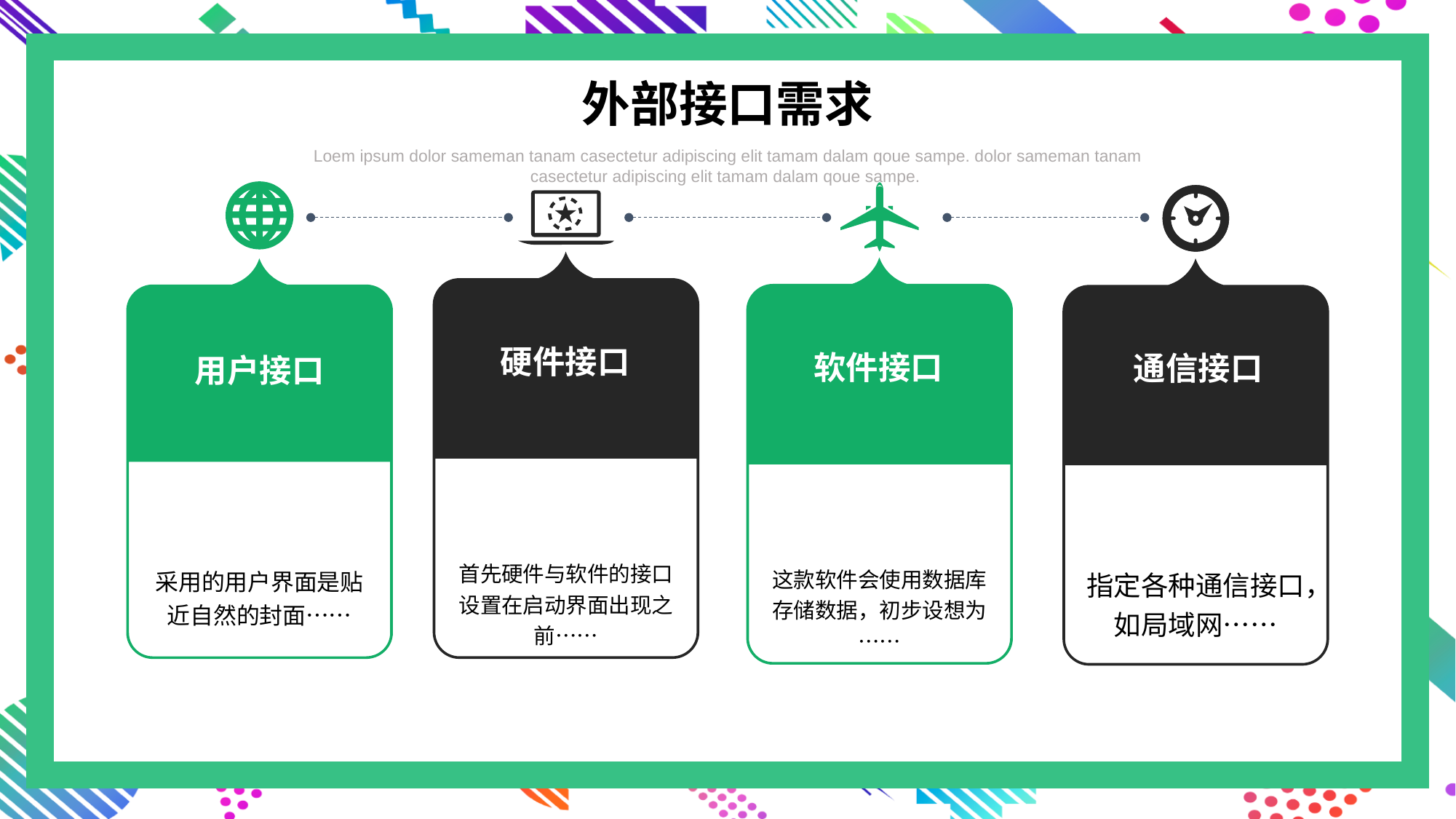

外部接口需求
Loem ipsum dolor sameman tanam casectetur adipiscing elit tamam dalam qoue sampe. dolor sameman tanam casectetur adipiscing elit tamam dalam qoue sampe.

首先硬件与软件的接口设置在启动界面出现之前……
硬件接口
这款软件会使用数据库存储数据，初步设想为……
软件接口
采用的用户界面是贴近自然的封面……
用户接口
指定各种通信接口，如局域网……
通信接口